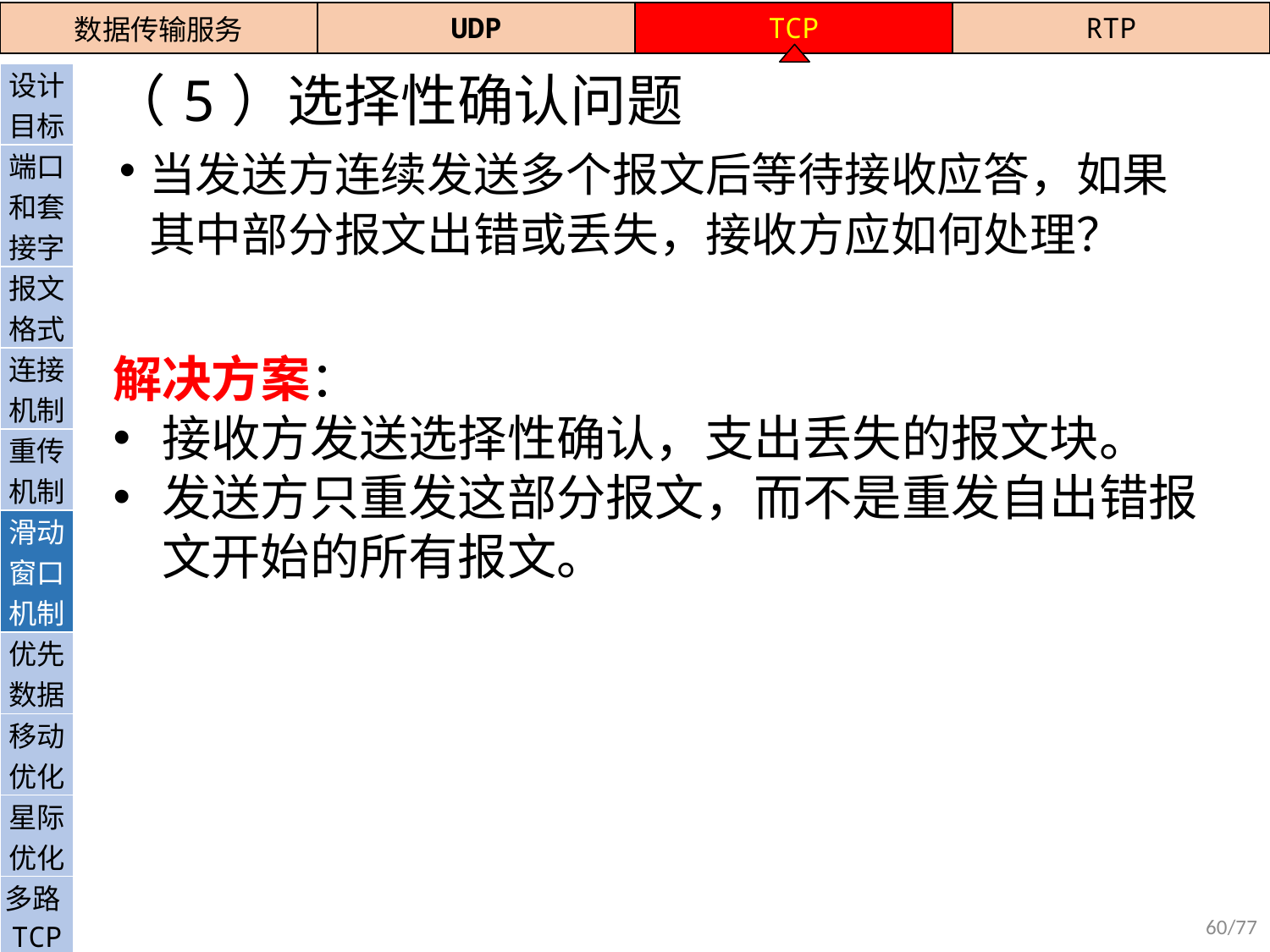

| 数据传输服务 | UDP | TCP | RTP |
| --- | --- | --- | --- |
# （5）选择性确认问题

| 设计目标 |
| --- |
| 端口和套接字 |
| 报文格式 |
| 连接机制 |
| 重传机制 |
| 滑动窗口机制 |
| 优先数据 |
| 移动优化 |
| 星际优化 |
| 多路TCP |
| QUIC |
当发送方连续发送多个报文后等待接收应答，如果其中部分报文出错或丢失，接收方应如何处理？
解决方案：
接收方发送选择性确认，支出丢失的报文块。
发送方只重发这部分报文，而不是重发自出错报文开始的所有报文。
60/77